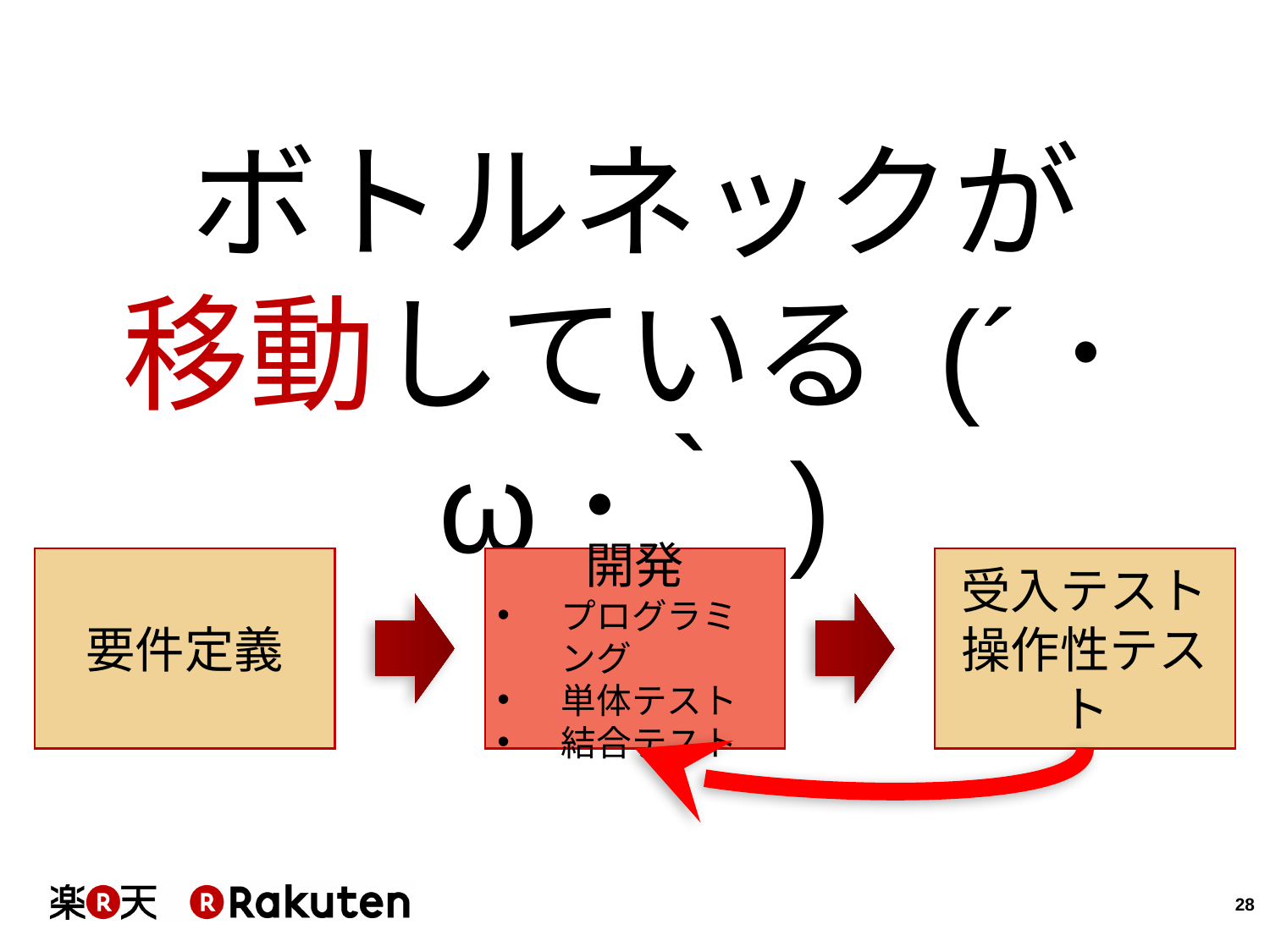

ボトルネックが
移動している (´･ω･｀)
要件定義
開発
プログラミング
単体テスト
結合テスト
受入テスト
操作性テスト